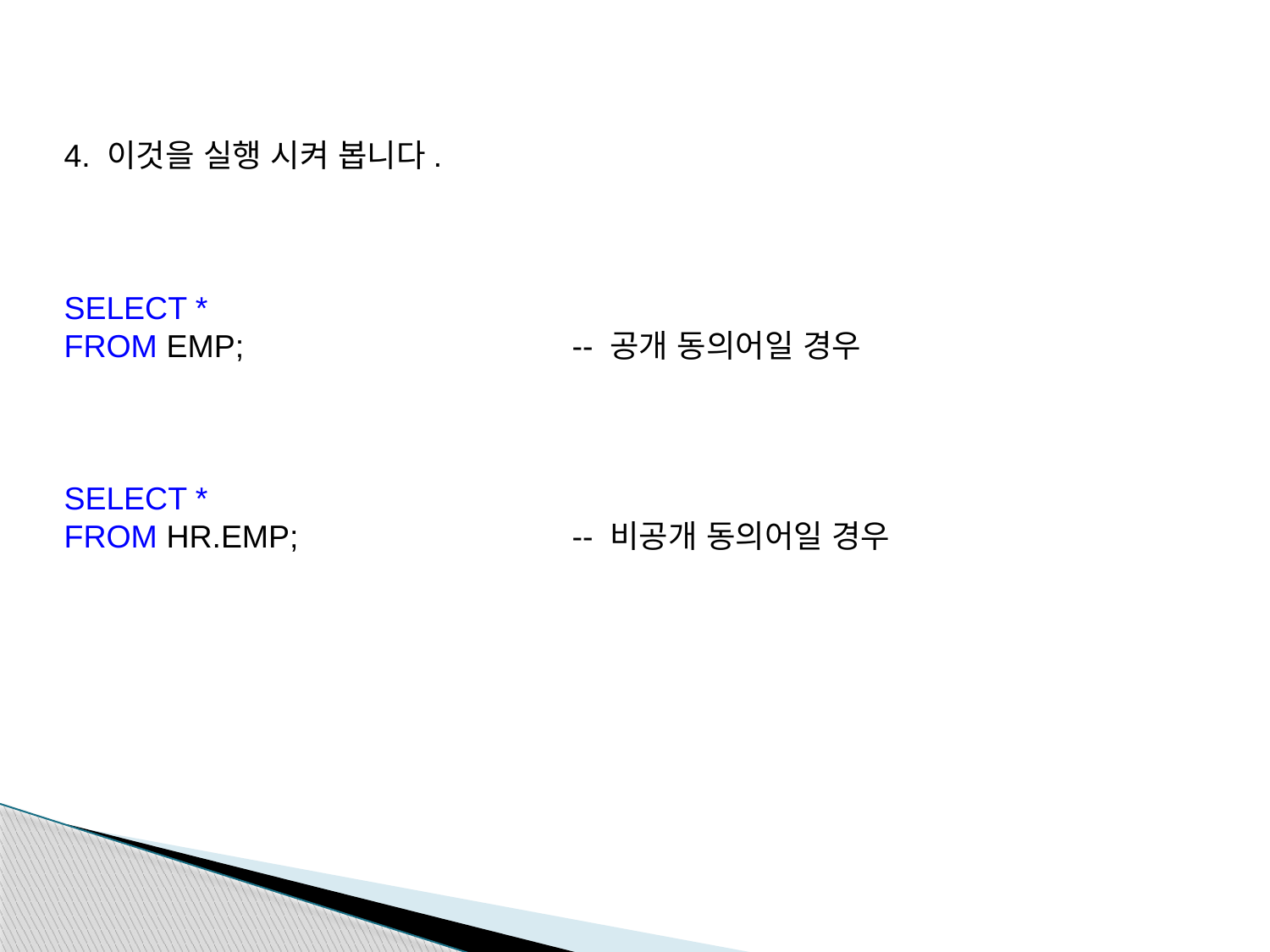

4. 이것을 실행 시켜 봅니다.

SELECT *
FROM EMP;			-- 공개 동의어일 경우

SELECT *
FROM HR.EMP;			-- 비공개 동의어일 경우